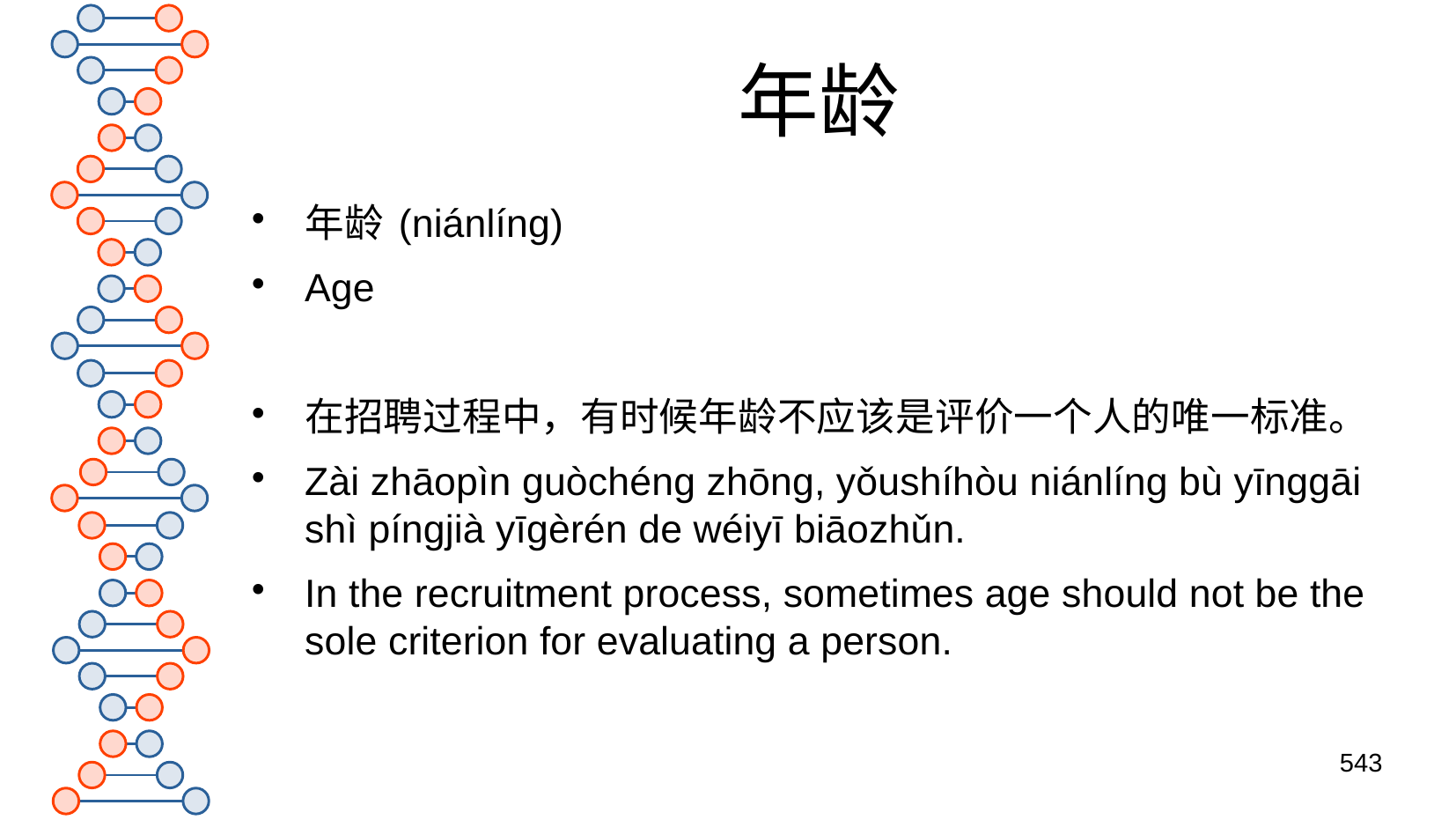

# 年龄
年龄 (niánlíng)
Age

在招聘过程中，有时候年龄不应该是评价一个人的唯一标准。
Zài zhāopìn guòchéng zhōng, yǒushíhòu niánlíng bù yīnggāi shì píngjià yīgèrén de wéiyī biāozhǔn.
In the recruitment process, sometimes age should not be the sole criterion for evaluating a person.
543